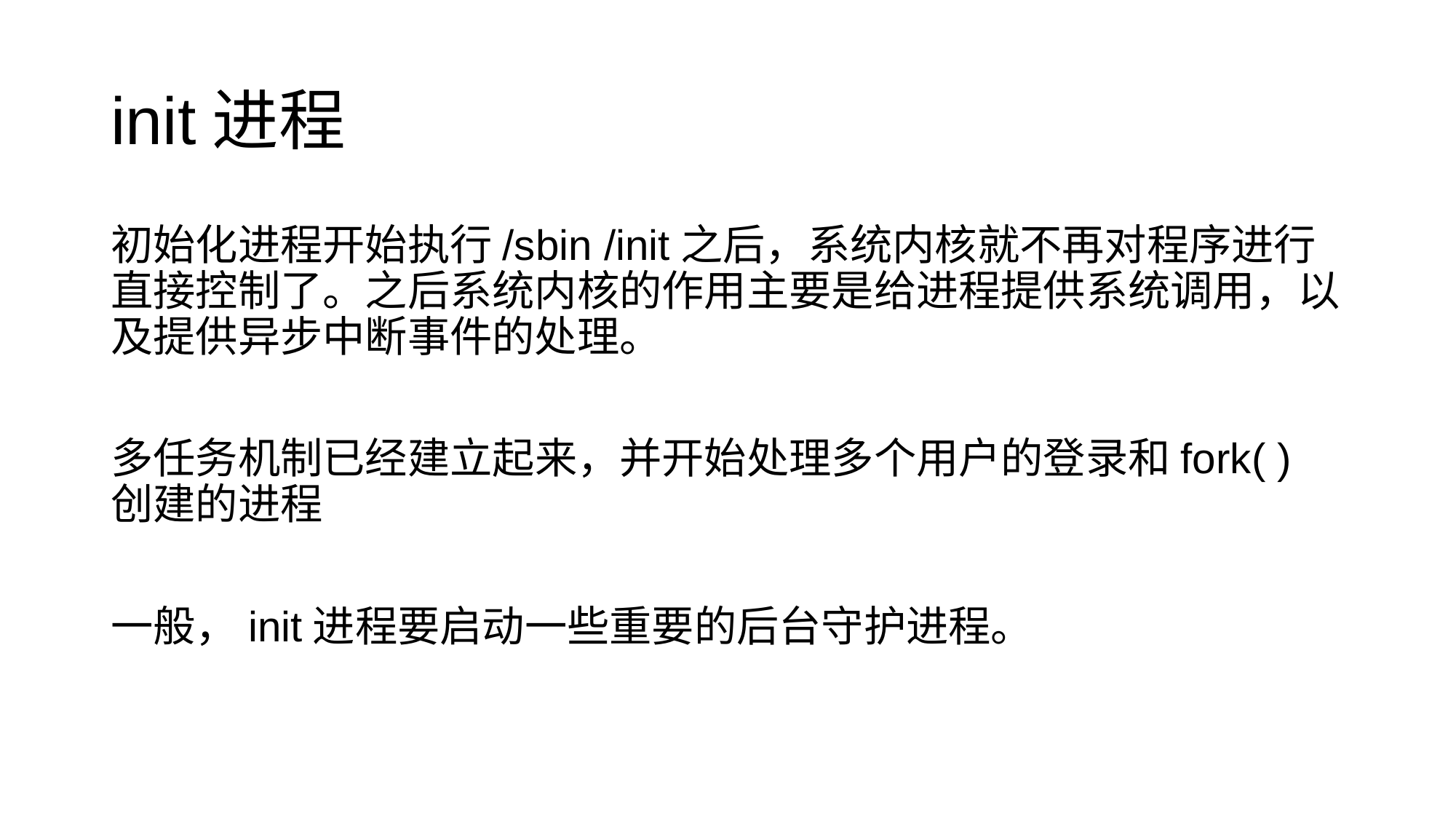

# init进程
初始化进程开始执行/sbin /init之后，系统内核就不再对程序进行直接控制了。之后系统内核的作用主要是给进程提供系统调用，以及提供异步中断事件的处理。

多任务机制已经建立起来，并开始处理多个用户的登录和fork( )创建的进程

一般，init进程要启动一些重要的后台守护进程。